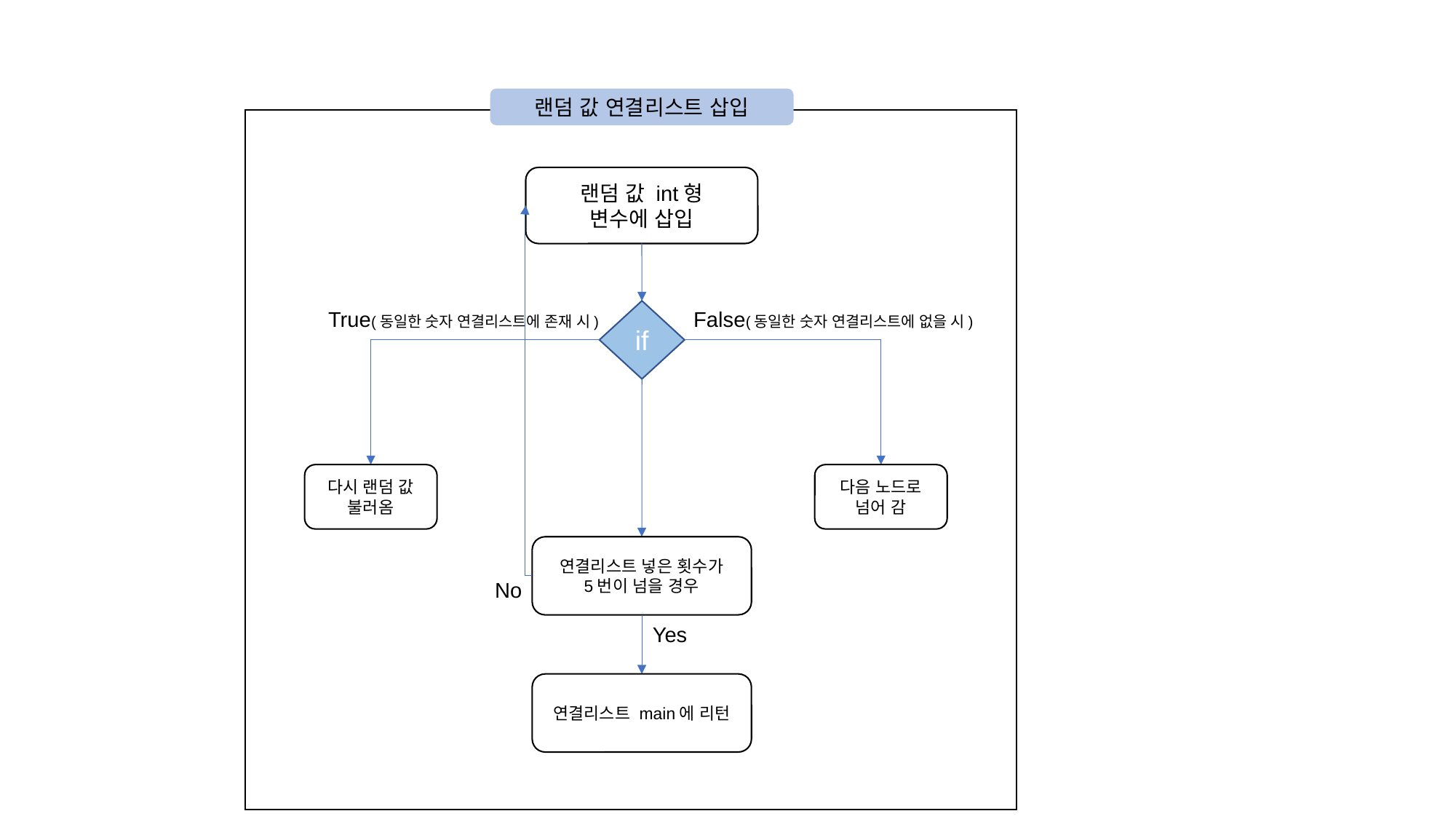

랜덤 값 연결리스트 삽입

랜덤 값 int형
변수에 삽입
True(동일한 숫자 연결리스트에 존재 시)
if
False(동일한 숫자 연결리스트에 없을 시)
다시 랜덤 값
불러옴
다음 노드로
넘어 감
연결리스트 넣은 횟수가
5번이 넘을 경우
No
Yes
연결리스트 main에 리턴